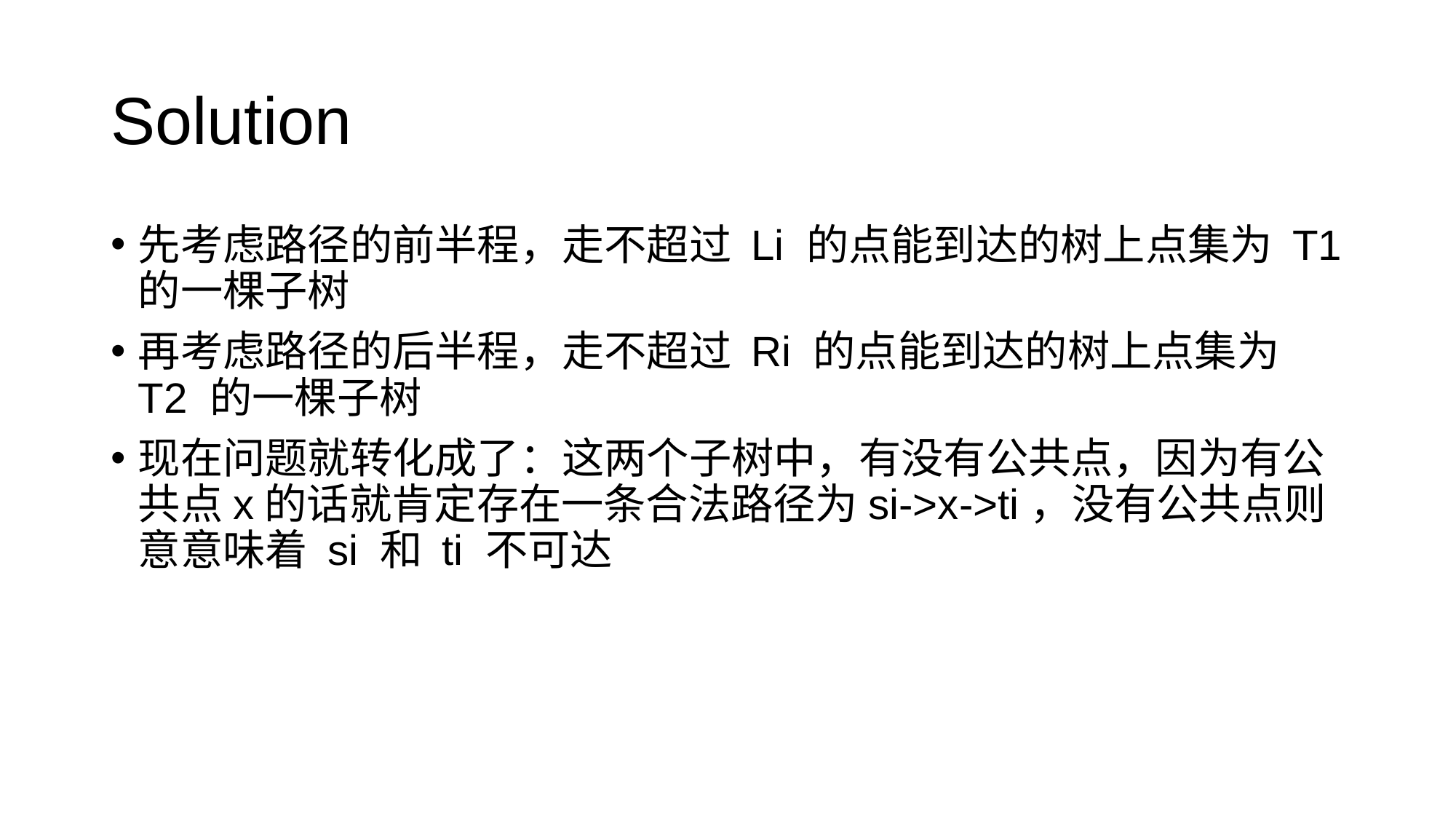

# Solution
先考虑路径的前半程，走不超过 Li 的点能到达的树上点集为 T1 的一棵子树
再考虑路径的后半程，走不超过 Ri 的点能到达的树上点集为 T2 的一棵子树
现在问题就转化成了：这两个子树中，有没有公共点，因为有公共点x的话就肯定存在一条合法路径为si->x->ti，没有公共点则意意味着 si 和 ti 不可达